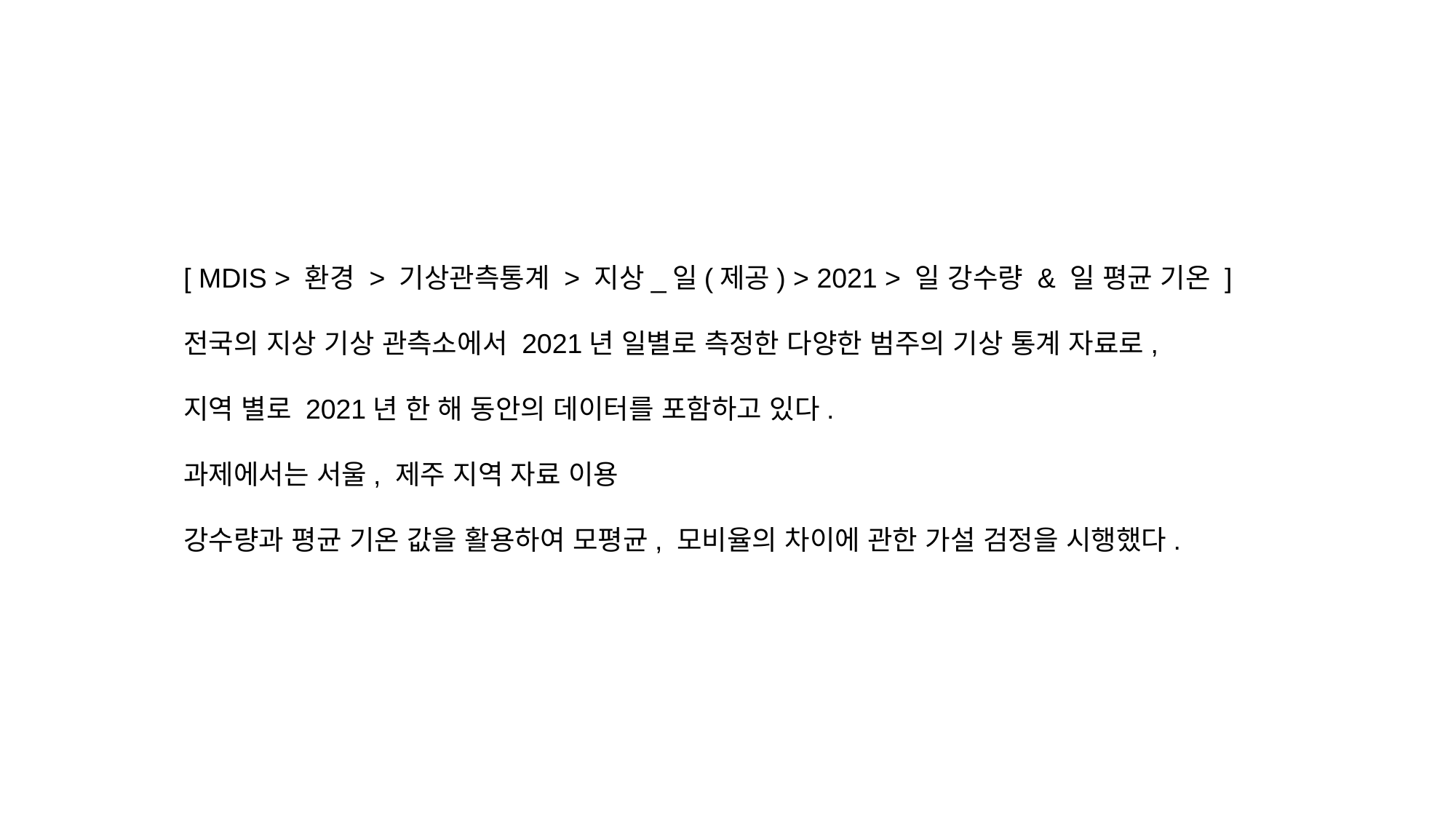

[ MDIS > 환경 > 기상관측통계 > 지상_일(제공) > 2021 > 일 강수량 & 일 평균 기온 ]

전국의 지상 기상 관측소에서 2021년 일별로 측정한 다양한 범주의 기상 통계 자료로,

지역 별로 2021년 한 해 동안의 데이터를 포함하고 있다.

과제에서는 서울, 제주 지역 자료 이용

강수량과 평균 기온 값을 활용하여 모평균, 모비율의 차이에 관한 가설 검정을 시행했다.